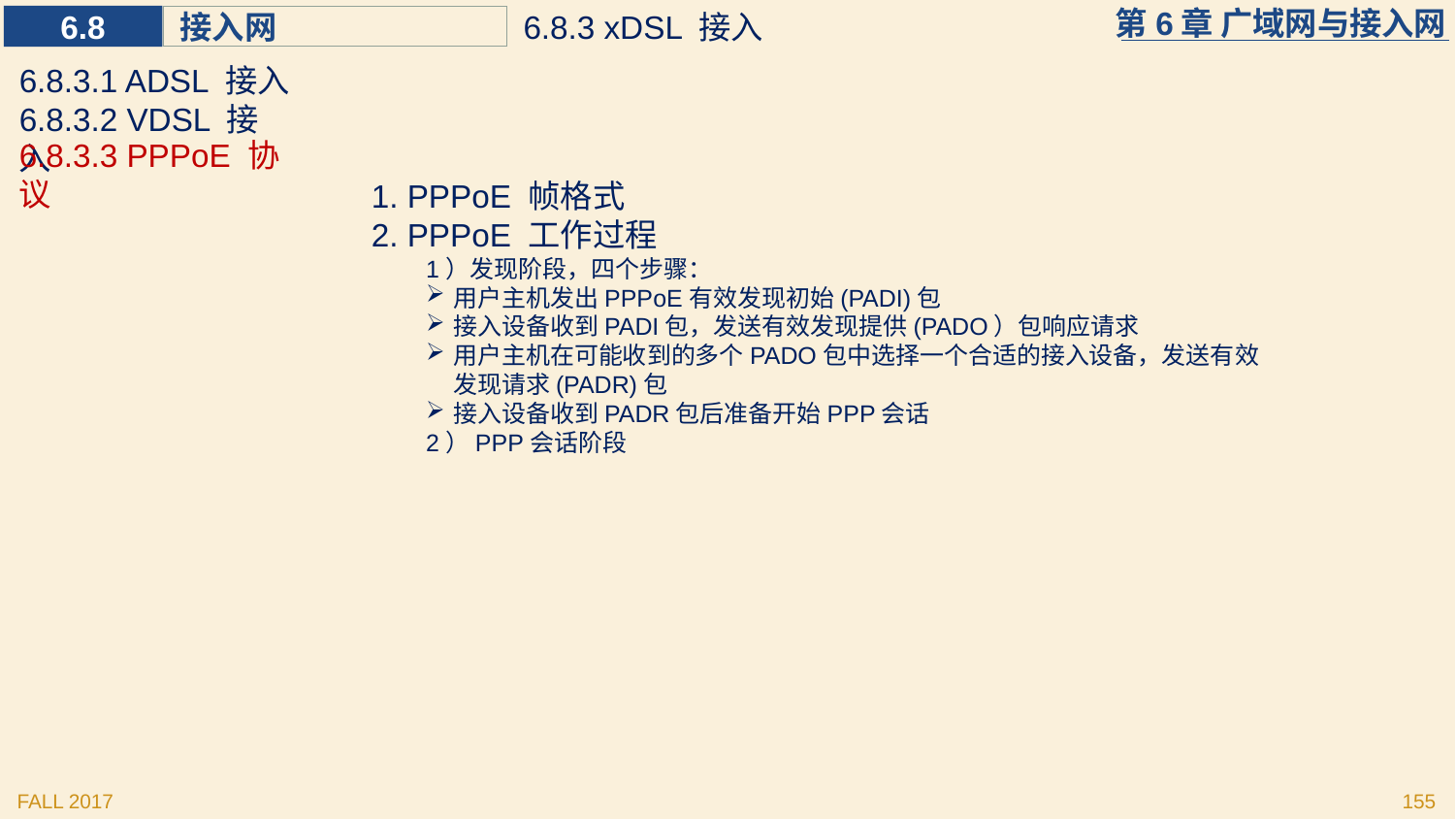

6.8.3 xDSL 接入
6.8.3.1 ADSL 接入
6.8.3.2 VDSL 接入
6.8.3.3 PPPoE 协议
1. PPPoE 帧格式
2. PPPoE 工作过程
1）发现阶段，四个步骤：
用户主机发出PPPoE有效发现初始(PADI)包
接入设备收到PADI包，发送有效发现提供(PADO）包响应请求
用户主机在可能收到的多个PADO包中选择一个合适的接入设备，发送有效发现请求(PADR)包
接入设备收到PADR包后准备开始PPP会话
2）PPP会话阶段